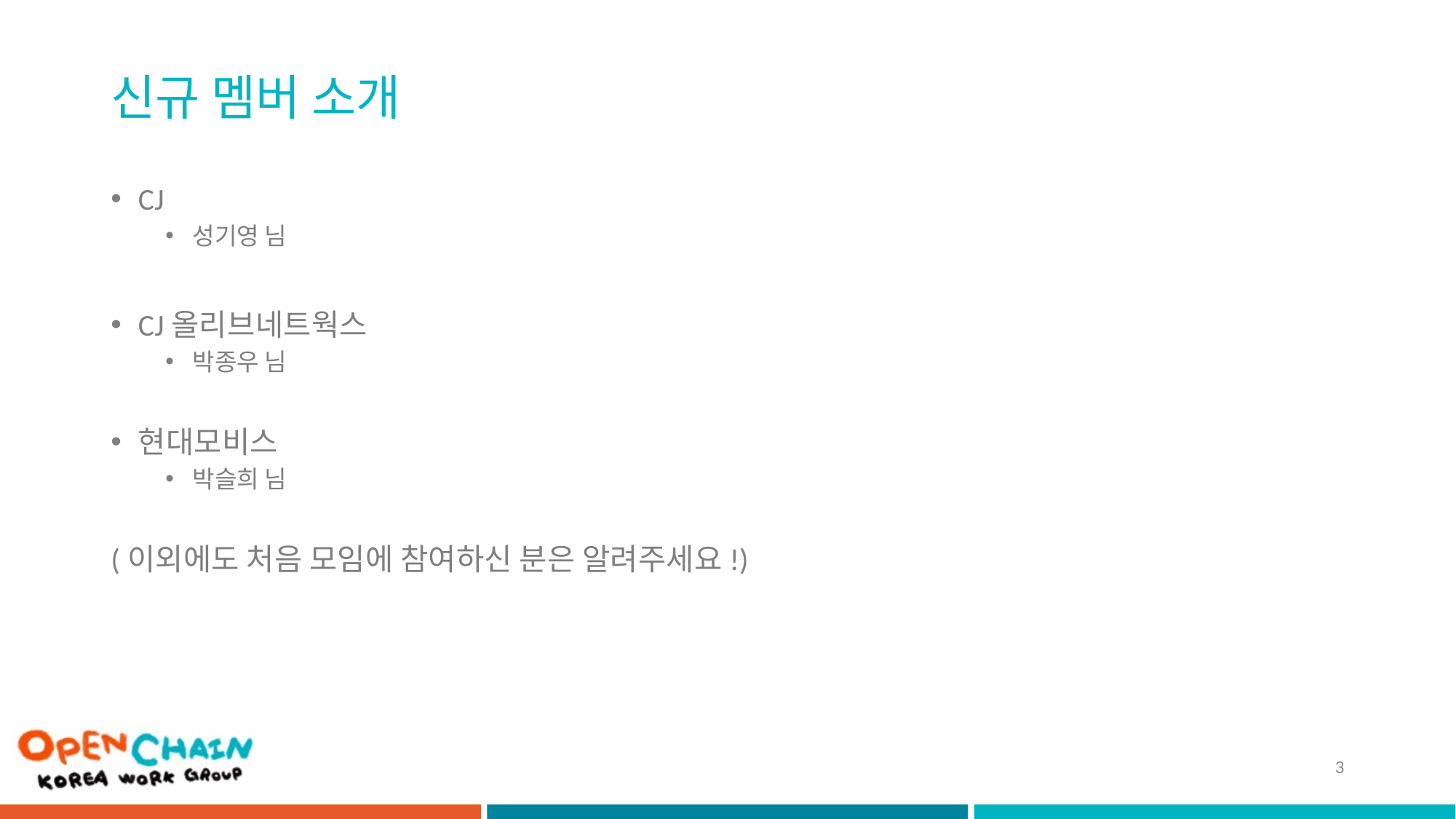

# 신규 멤버 소개
CJ
성기영 님

CJ올리브네트웍스
박종우 님

현대모비스
박슬희 님

(이외에도 처음 모임에 참여하신 분은 알려주세요!)
3